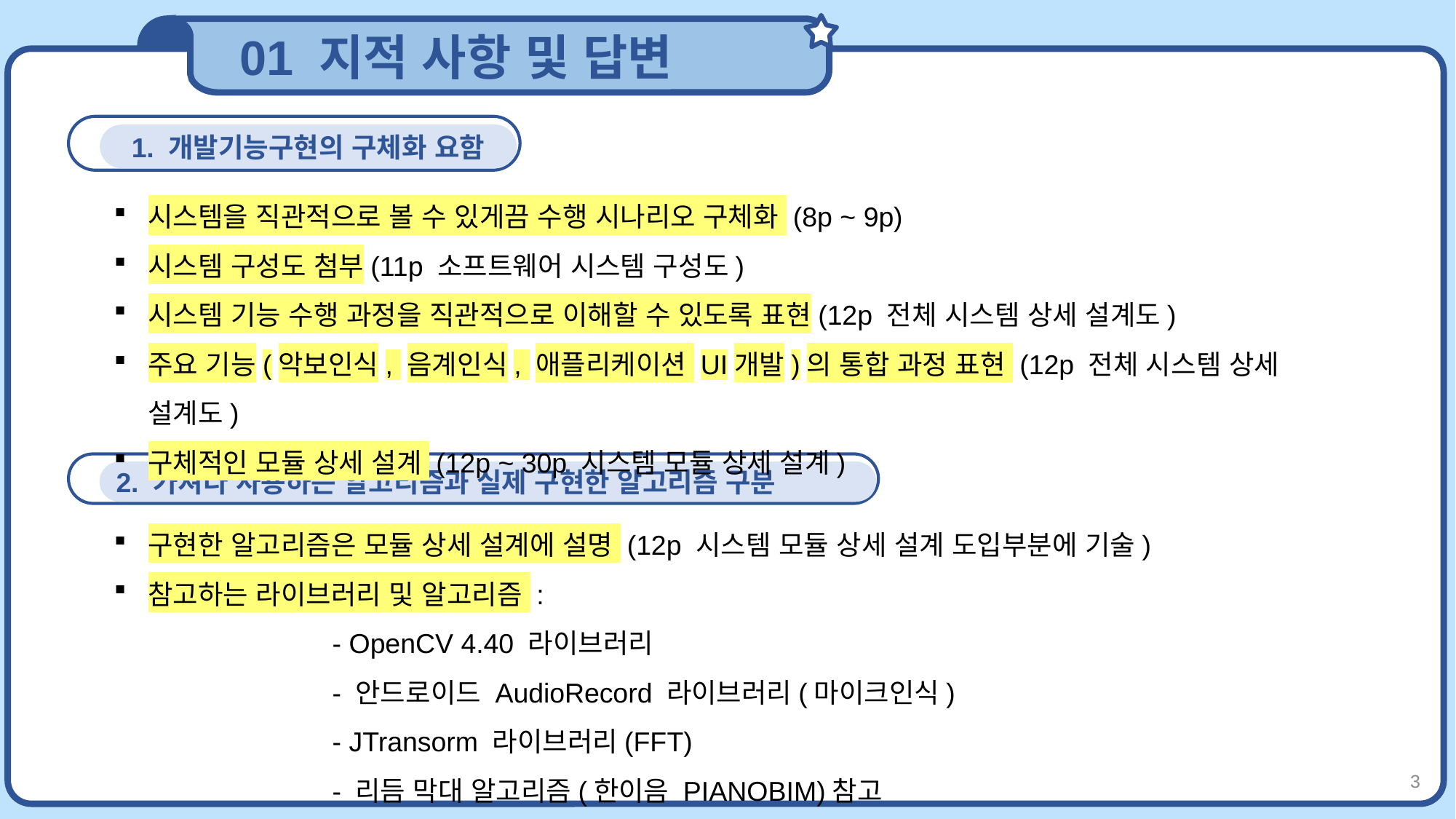

01 지적 사항 및 답변

CONTENTS
1. 개발기능구현의 구체화 요함
시스템을 직관적으로 볼 수 있게끔 수행 시나리오 구체화 (8p ~ 9p)
시스템 구성도 첨부(11p 소프트웨어 시스템 구성도)
시스템 기능 수행 과정을 직관적으로 이해할 수 있도록 표현(12p 전체 시스템 상세 설계도)
주요 기능(악보인식, 음계인식, 애플리케이션 UI개발)의 통합 과정 표현 (12p 전체 시스템 상세 설계도)
구체적인 모듈 상세 설계 (12p ~ 30p 시스템 모듈 상세 설계)

CONTENTS
2. 가져다 사용하는 알고리즘과 실제 구현한 알고리즘 구분
구현한 알고리즘은 모듈 상세 설계에 설명 (12p 시스템 모듈 상세 설계 도입부분에 기술)
참고하는 라이브러리 및 알고리즘 :
		- OpenCV 4.40 라이브러리
		- 안드로이드 AudioRecord 라이브러리(마이크인식)
		- JTransorm 라이브러리(FFT)
		- 리듬 막대 알고리즘(한이음 PIANOBIM)참고

3